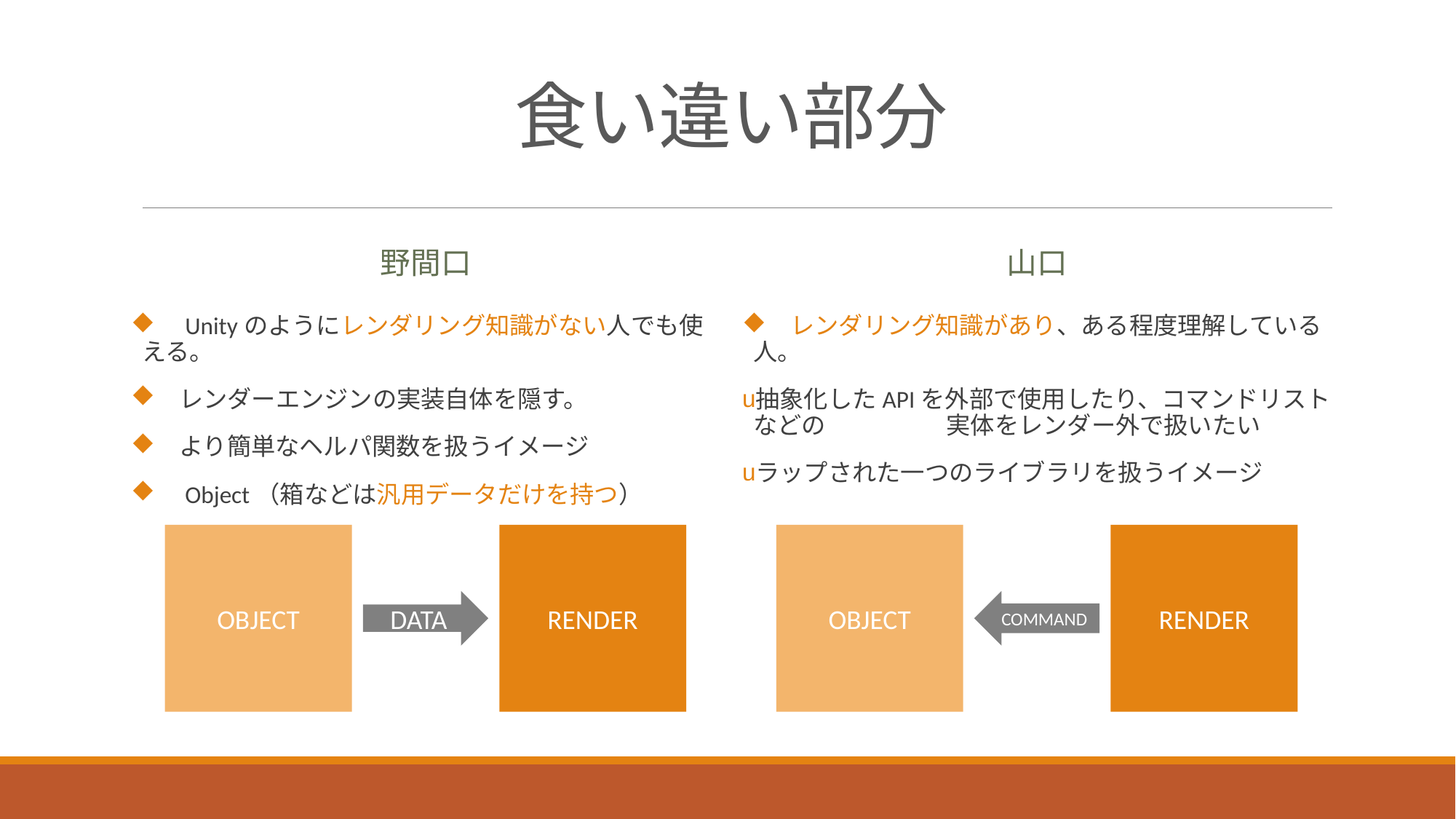

# 食い違い部分
野間口
山口
　Unityのようにレンダリング知識がない人でも使える。
　レンダーエンジンの実装自体を隠す。
　より簡単なヘルパ関数を扱うイメージ
　Object（箱などは汎用データだけを持つ）
　レンダリング知識があり、ある程度理解している人。
抽象化したAPIを外部で使用したり、コマンドリストなどの　　　　　実体をレンダー外で扱いたい
ラップされた一つのライブラリを扱うイメージ
OBJECT
RENDER
DATA
OBJECT
RENDER
COMMAND